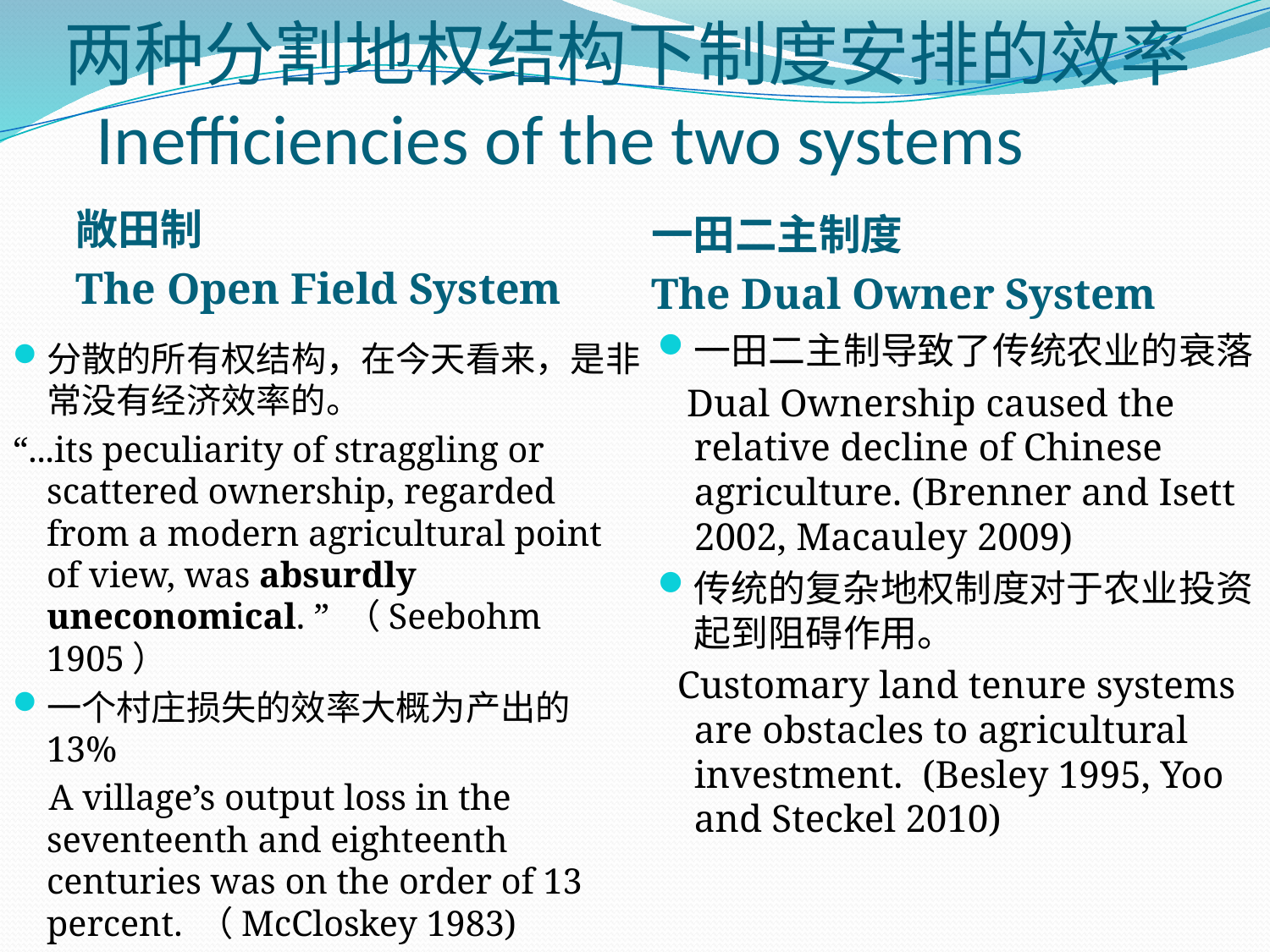

# 两种分割地权结构下制度安排的效率 Inefficiencies of the two systems
敞田制
The Open Field System
一田二主制度
The Dual Owner System
一田二主制导致了传统农业的衰落
   Dual Ownership caused the relative decline of Chinese agriculture. (Brenner and Isett 2002, Macauley 2009)
传统的复杂地权制度对于农业投资起到阻碍作用。
  Customary land tenure systems are obstacles to agricultural investment.  (Besley 1995, Yoo and Steckel 2010)

分散的所有权结构，在今天看来，是非常没有经济效率的。
“...its peculiarity of straggling or scattered ownership, regarded from a modern agricultural point of view, was absurdly uneconomical. ” （Seebohm 1905）
一个村庄损失的效率大概为产出的13%
    A village’s output loss in the seventeenth and eighteenth centuries was on the order of 13 percent. （McCloskey 1983)